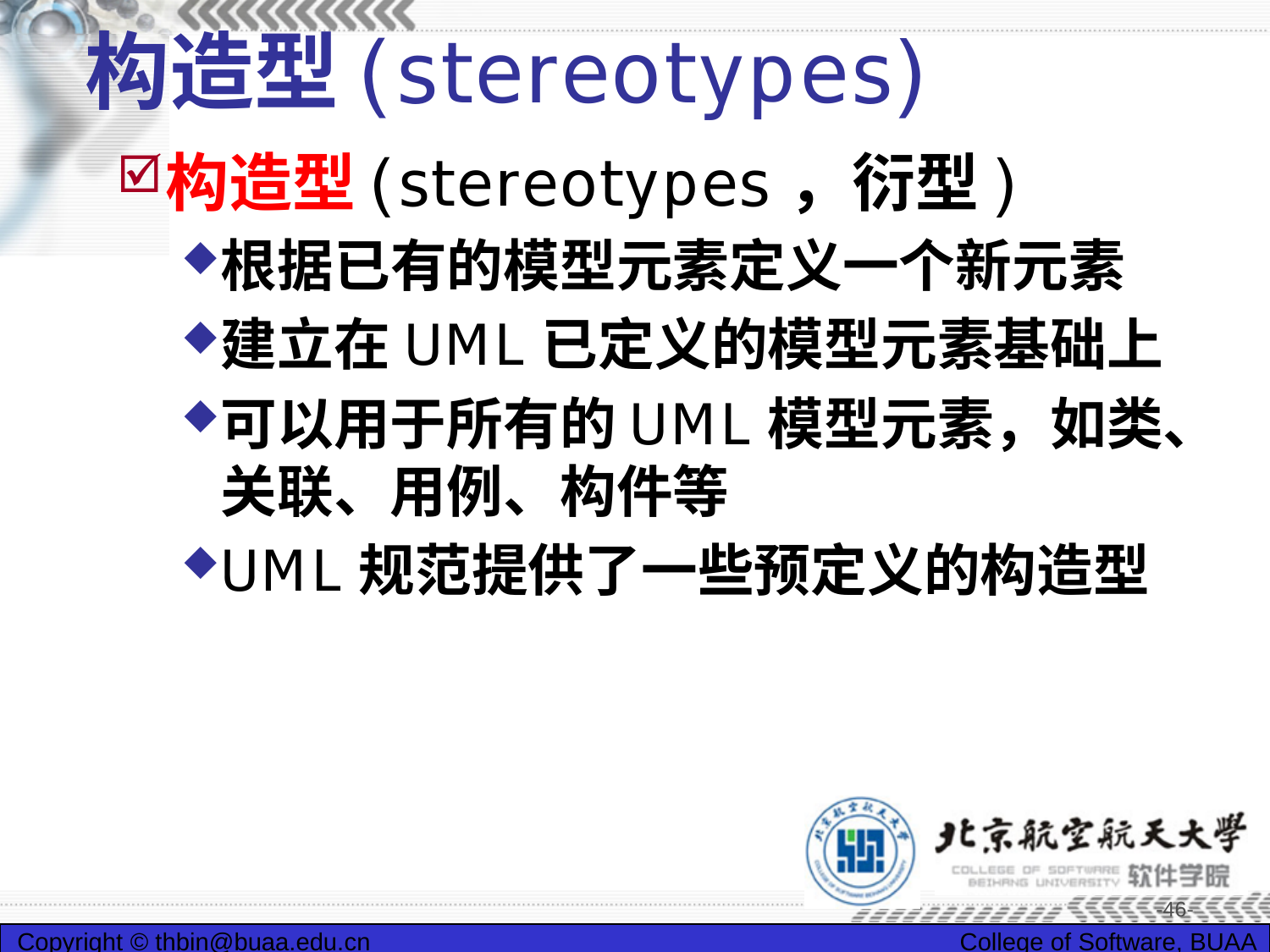

# 构造型(stereotypes)
构造型(stereotypes，衍型)
根据已有的模型元素定义一个新元素
建立在UML已定义的模型元素基础上
可以用于所有的UML模型元素，如类、关联、用例、构件等
UML规范提供了一些预定义的构造型

-46-